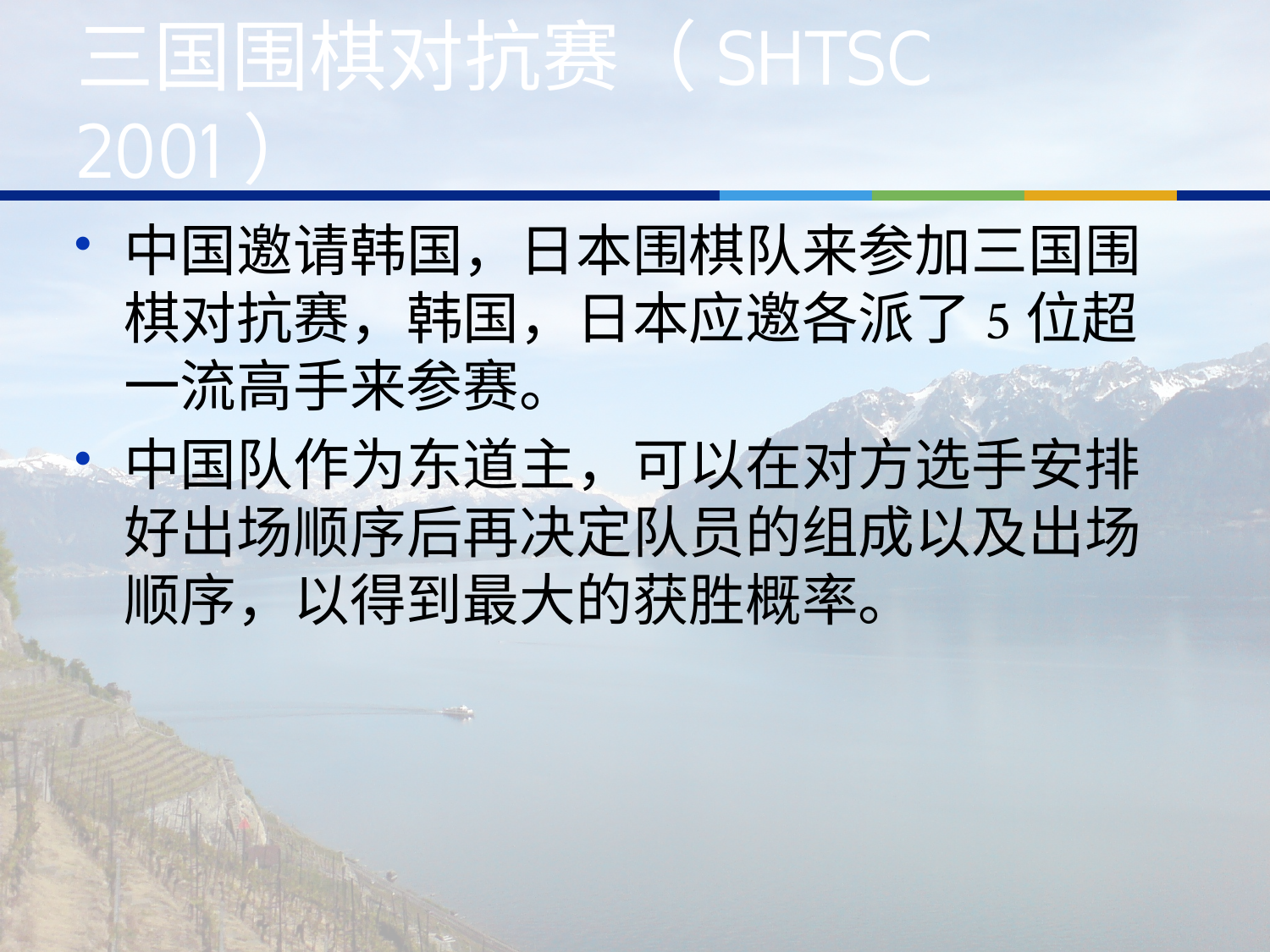

# 三国围棋对抗赛（SHTSC 2001）
中国邀请韩国，日本围棋队来参加三国围棋对抗赛，韩国，日本应邀各派了5位超一流高手来参赛。
中国队作为东道主，可以在对方选手安排好出场顺序后再决定队员的组成以及出场顺序，以得到最大的获胜概率。